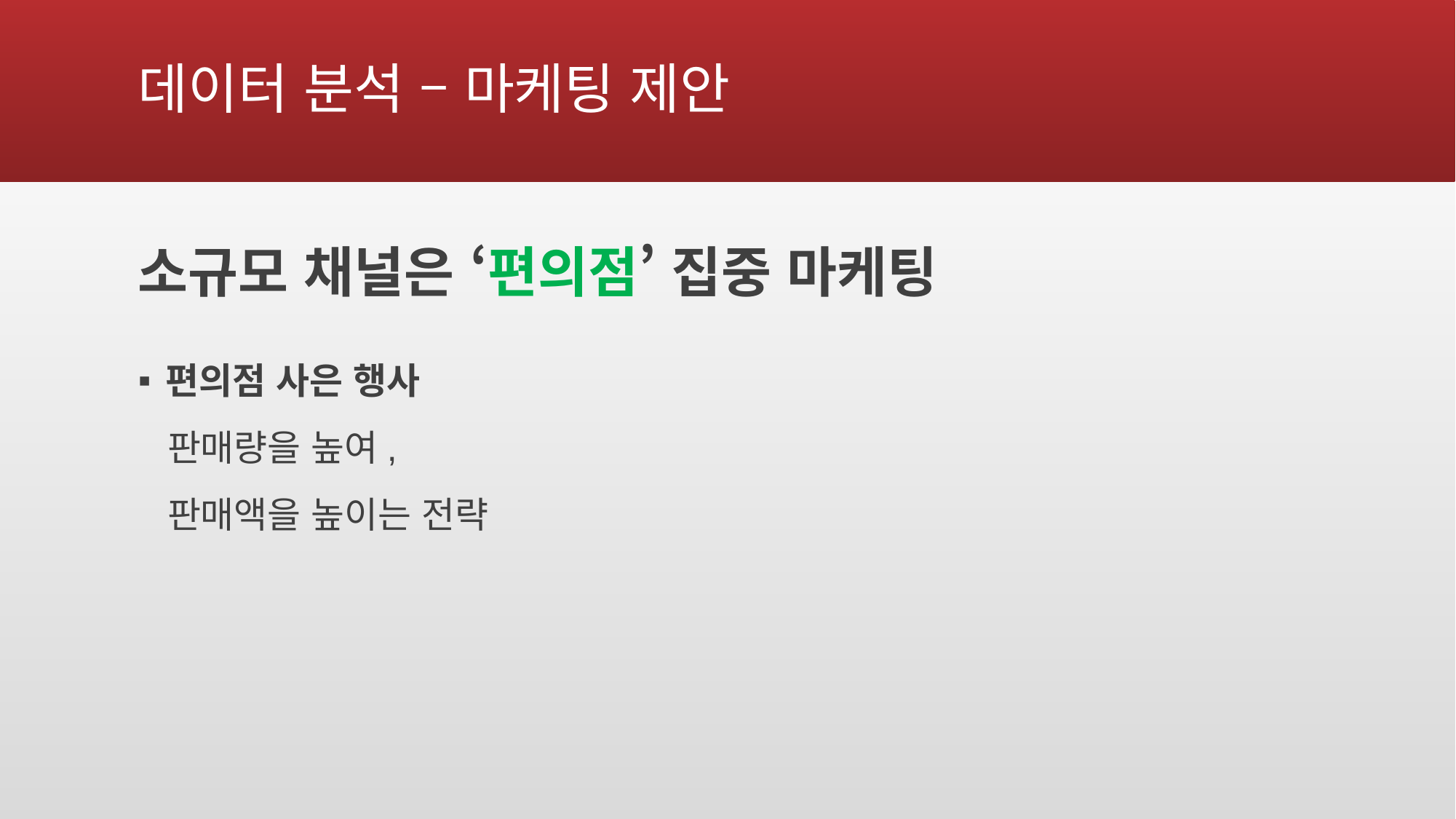

# 데이터 분석 – 마케팅 제안
소규모 채널은 ‘편의점’ 집중 마케팅
편의점 사은 행사
  판매량을 높여,
  판매액을 높이는 전략